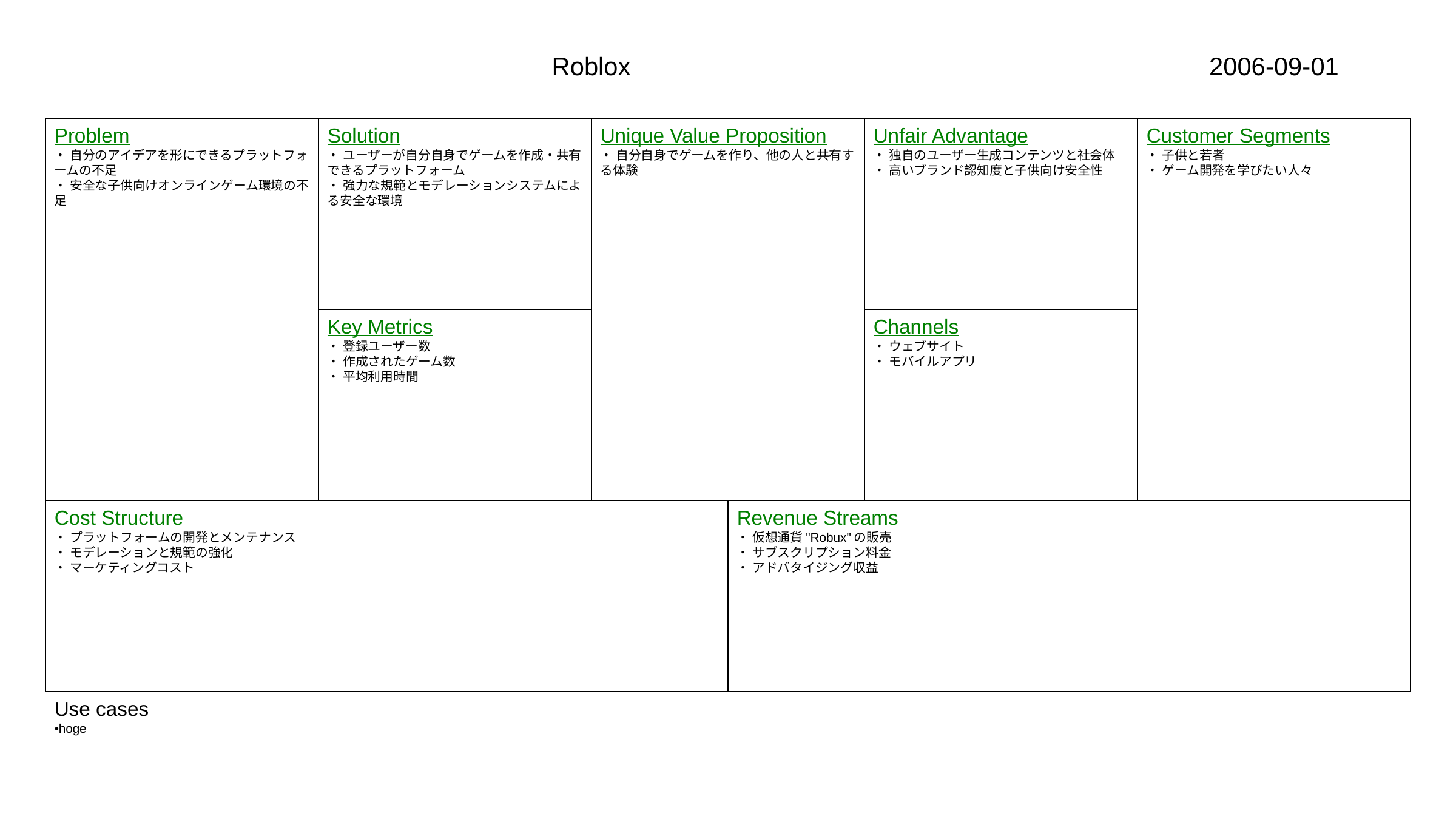

Roblox
2006-09-01
Problem
•自分のアイデアを形にできるプラットフォームの不足
•安全な子供向けオンラインゲーム環境の不足
Solution
•ユーザーが自分自身でゲームを作成・共有できるプラットフォーム
•強力な規範とモデレーションシステムによる安全な環境
Unique Value Proposition
•自分自身でゲームを作り、他の人と共有する体験
Unfair Advantage
•独自のユーザー生成コンテンツと社会体
•高いブランド認知度と子供向け安全性
Customer Segments
•子供と若者
•ゲーム開発を学びたい人々
Key Metrics
•登録ユーザー数
•作成されたゲーム数
•平均利用時間
Channels
•ウェブサイト
•モバイルアプリ
Cost Structure
•プラットフォームの開発とメンテナンス
•モデレーションと規範の強化
•マーケティングコスト
Revenue Streams
•仮想通貨"Robux"の販売
•サブスクリプション料金
•アドバタイジング収益
Use cases
•hoge